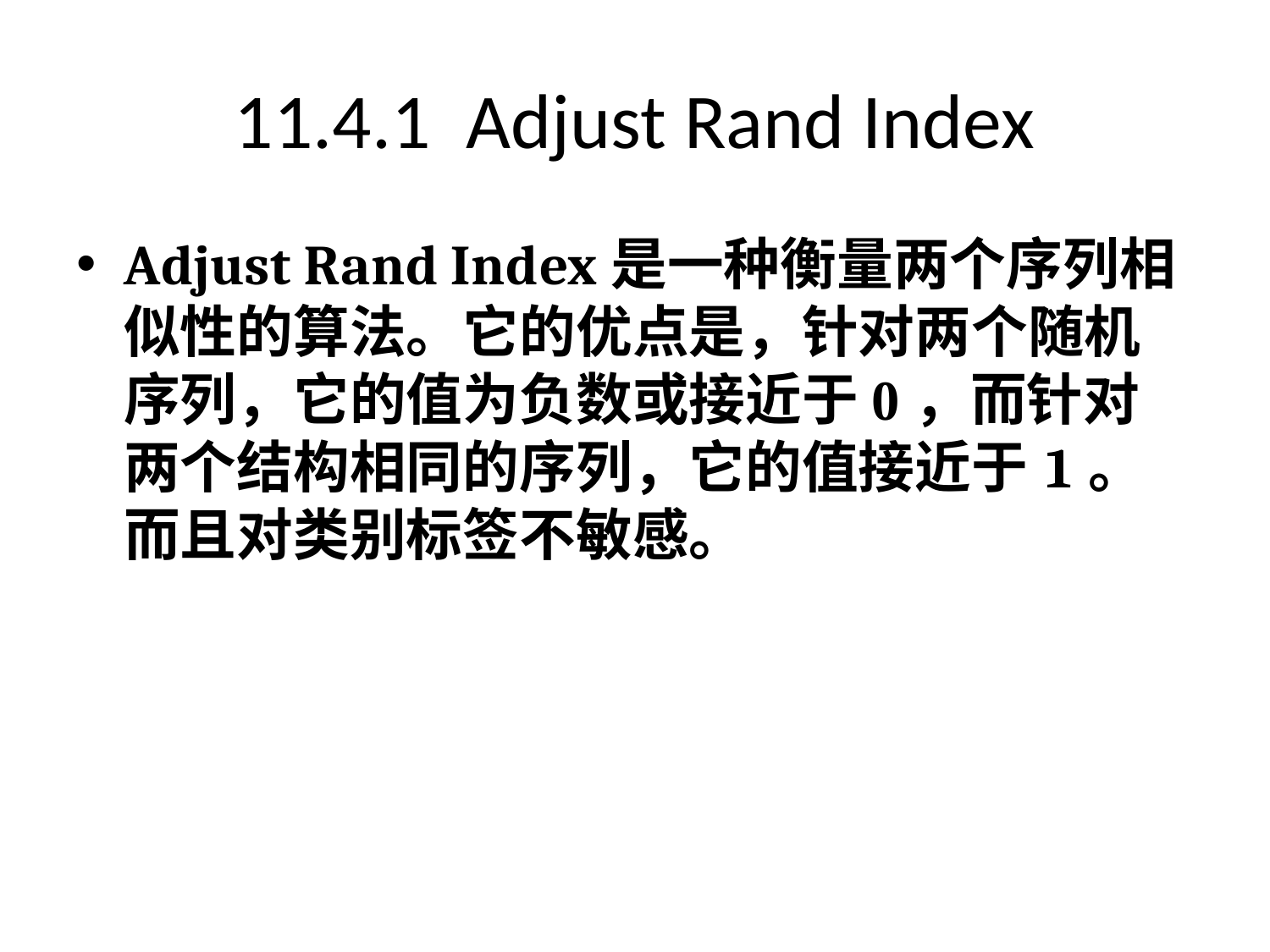

# 11.4.1  Adjust Rand Index
Adjust Rand Index是一种衡量两个序列相似性的算法。它的优点是，针对两个随机序列，它的值为负数或接近于0，而针对两个结构相同的序列，它的值接近于1。而且对类别标签不敏感。